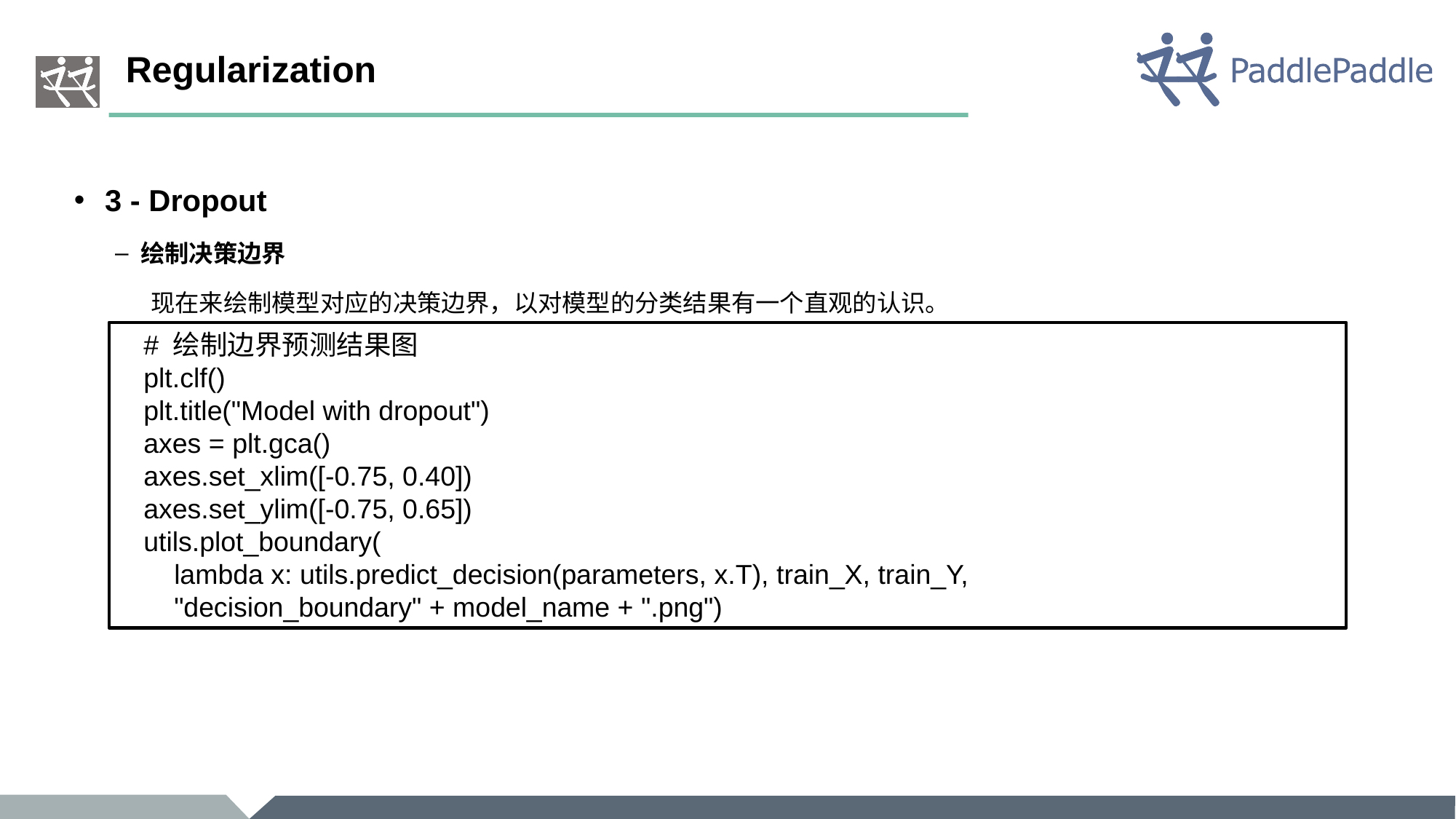

# Regularization
3 - Dropout
绘制决策边界
现在来绘制模型对应的决策边界，以对模型的分类结果有一个直观的认识。
# 绘制边界预测结果图
plt.clf()
plt.title("Model with dropout")
axes = plt.gca()
axes.set_xlim([-0.75, 0.40])
axes.set_ylim([-0.75, 0.65])
utils.plot_boundary(
    lambda x: utils.predict_decision(parameters, x.T), train_X, train_Y,
    "decision_boundary" + model_name + ".png")